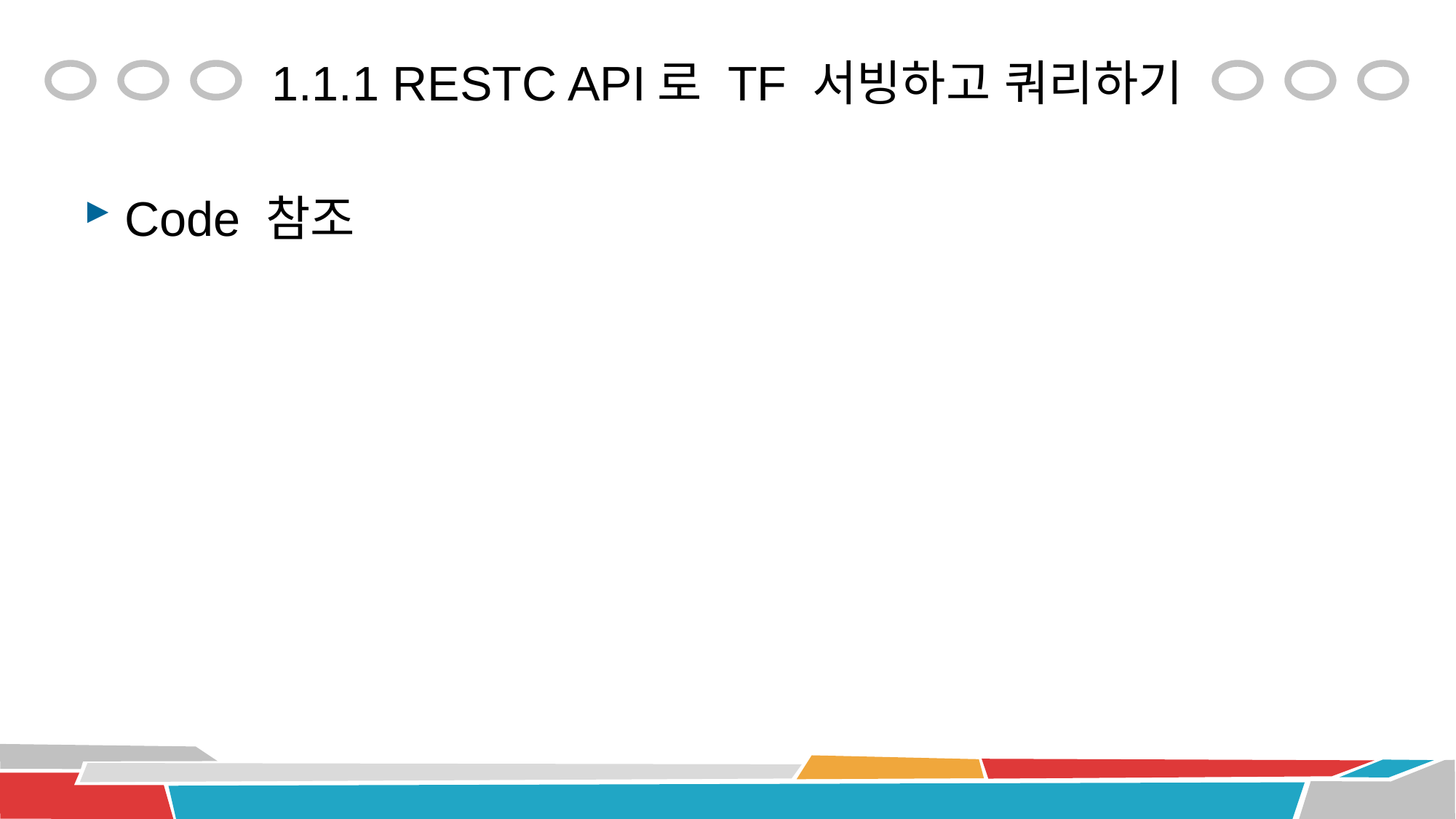

# 1.1.1 RESTC API로 TF 서빙하고 쿼리하기
Code 참조